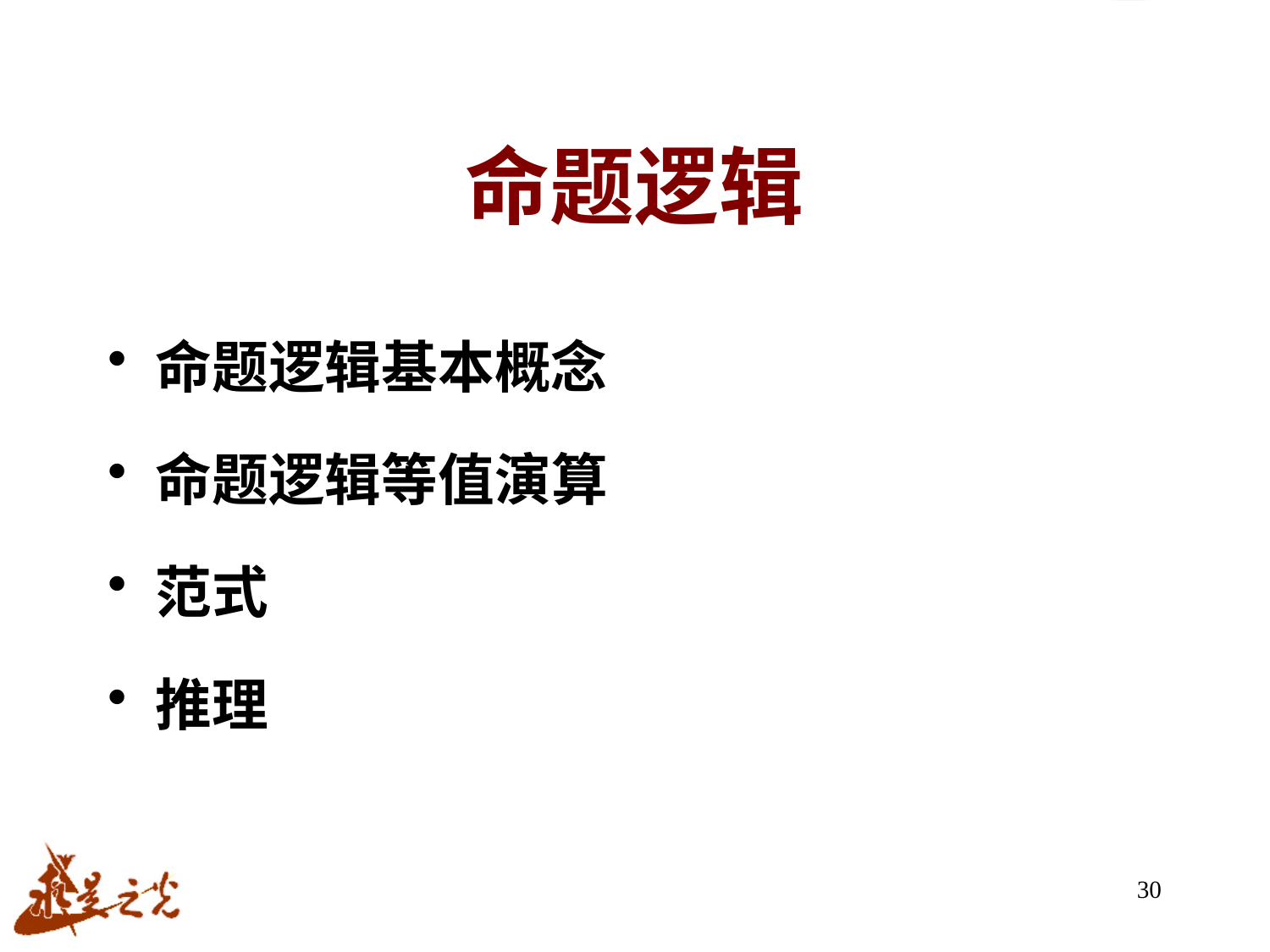

# 命题逻辑
命题逻辑基本概念
命题逻辑等值演算
范式
推理
30